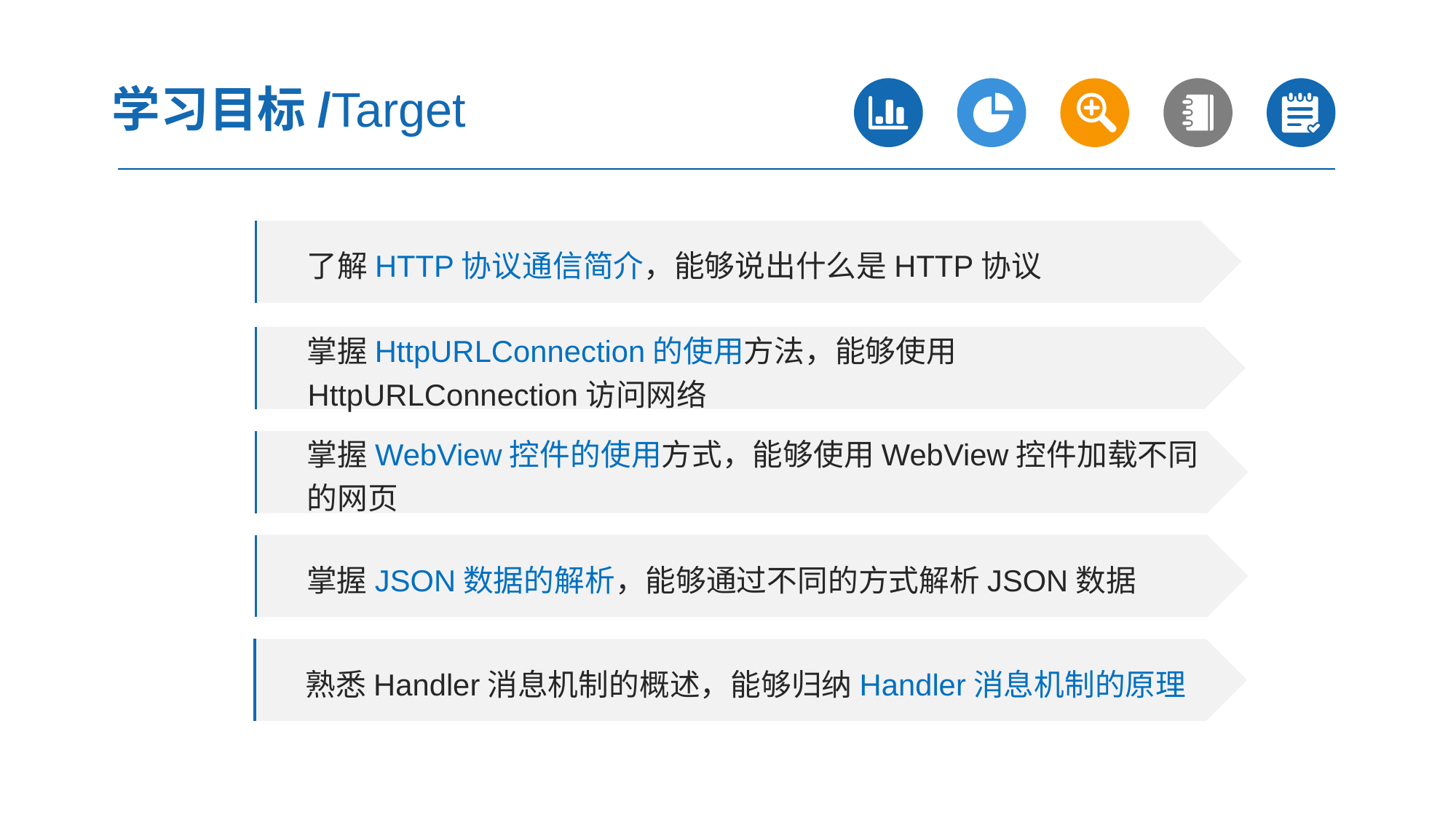

学习目标/Target
     了解HTTP协议通信简介，能够说出什么是HTTP协议

     掌握HttpURLConnection的使用方法，能够使用
     HttpURLConnection访问网络

     掌握WebView控件的使用方式，能够使用WebView控件加载不同
     的网页

     掌握JSON数据的解析，能够通过不同的方式解析JSON数据

     熟悉Handler消息机制的概述，能够归纳Handler消息机制的原理